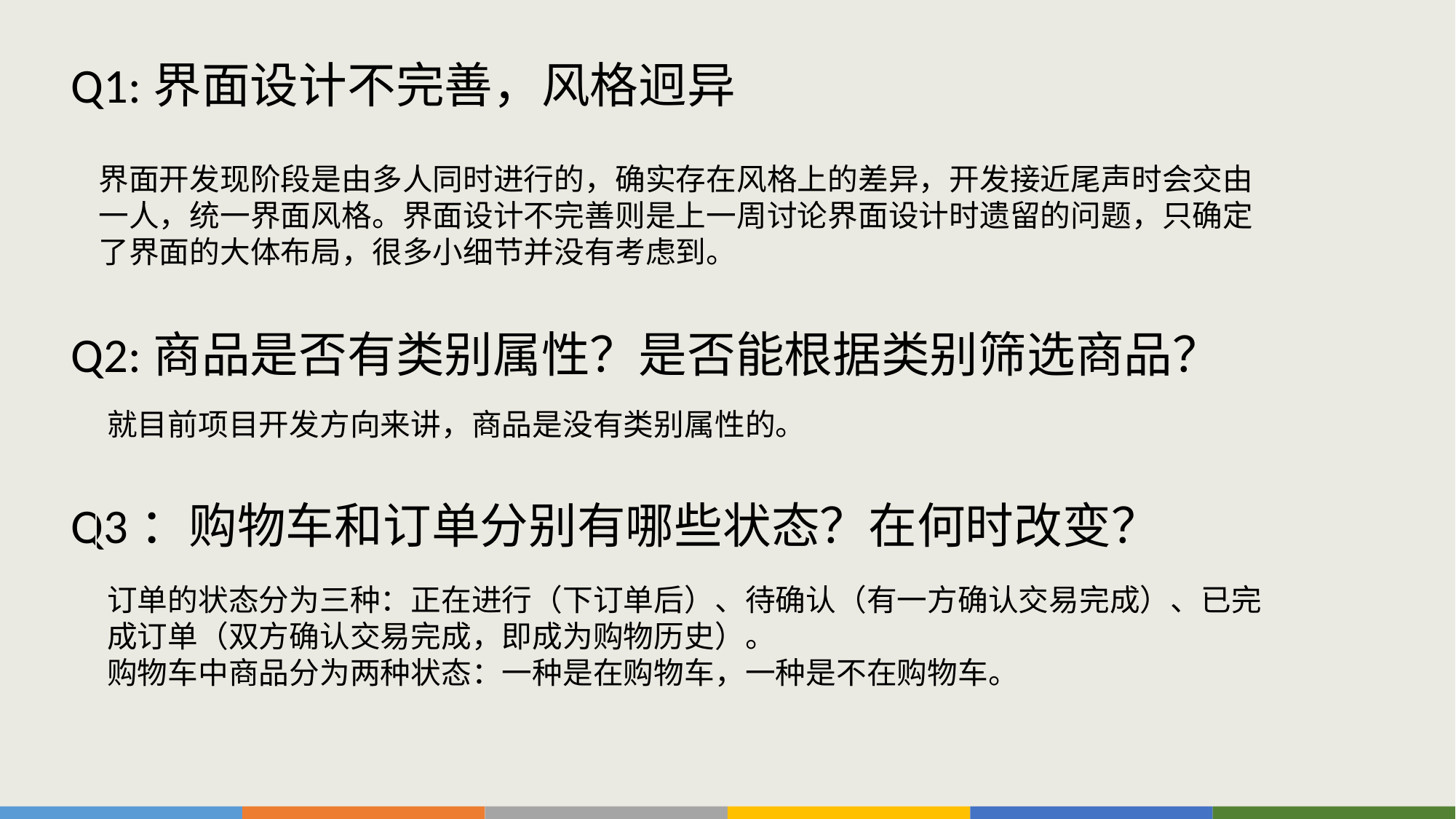

Q1:界面设计不完善，风格迥异
界面开发现阶段是由多人同时进行的，确实存在风格上的差异，开发接近尾声时会交由一人，统一界面风格。界面设计不完善则是上一周讨论界面设计时遗留的问题，只确定了界面的大体布局，很多小细节并没有考虑到。
Q2:商品是否有类别属性？是否能根据类别筛选商品？
就目前项目开发方向来讲，商品是没有类别属性的。
Q3：购物车和订单分别有哪些状态？在何时改变？
订单的状态分为三种：正在进行（下订单后）、待确认（有一方确认交易完成）、已完成订单（双方确认交易完成，即成为购物历史）。
购物车中商品分为两种状态：一种是在购物车，一种是不在购物车。